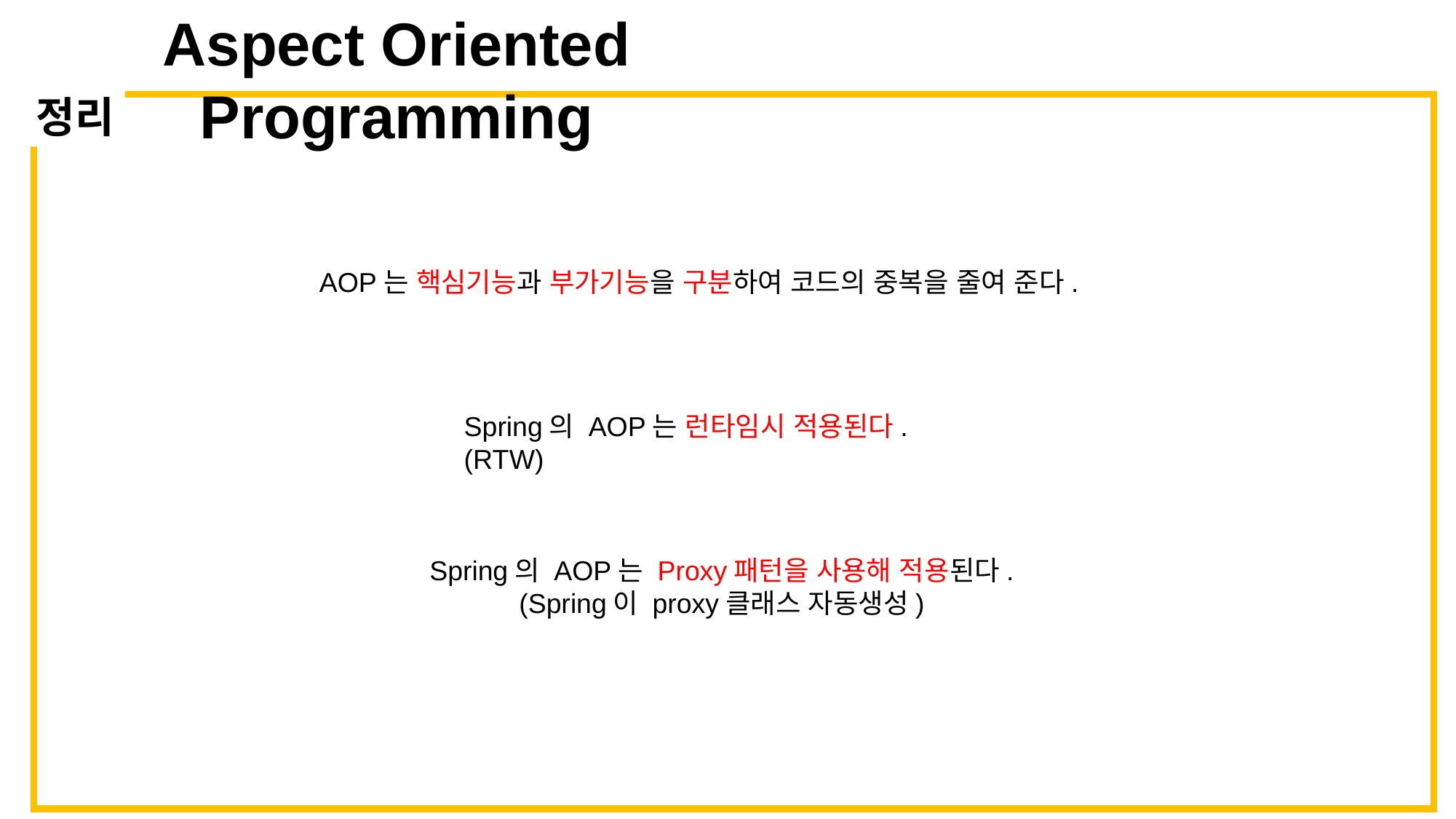

Aspect Oriented Programming
정리

AOP는 핵심기능과 부가기능을 구분하여 코드의 중복을 줄여 준다.
Spring의 AOP는 런타임시 적용된다.(RTW)
Spring의 AOP는 Proxy패턴을 사용해 적용된다.
(Spring이 proxy클래스 자동생성)